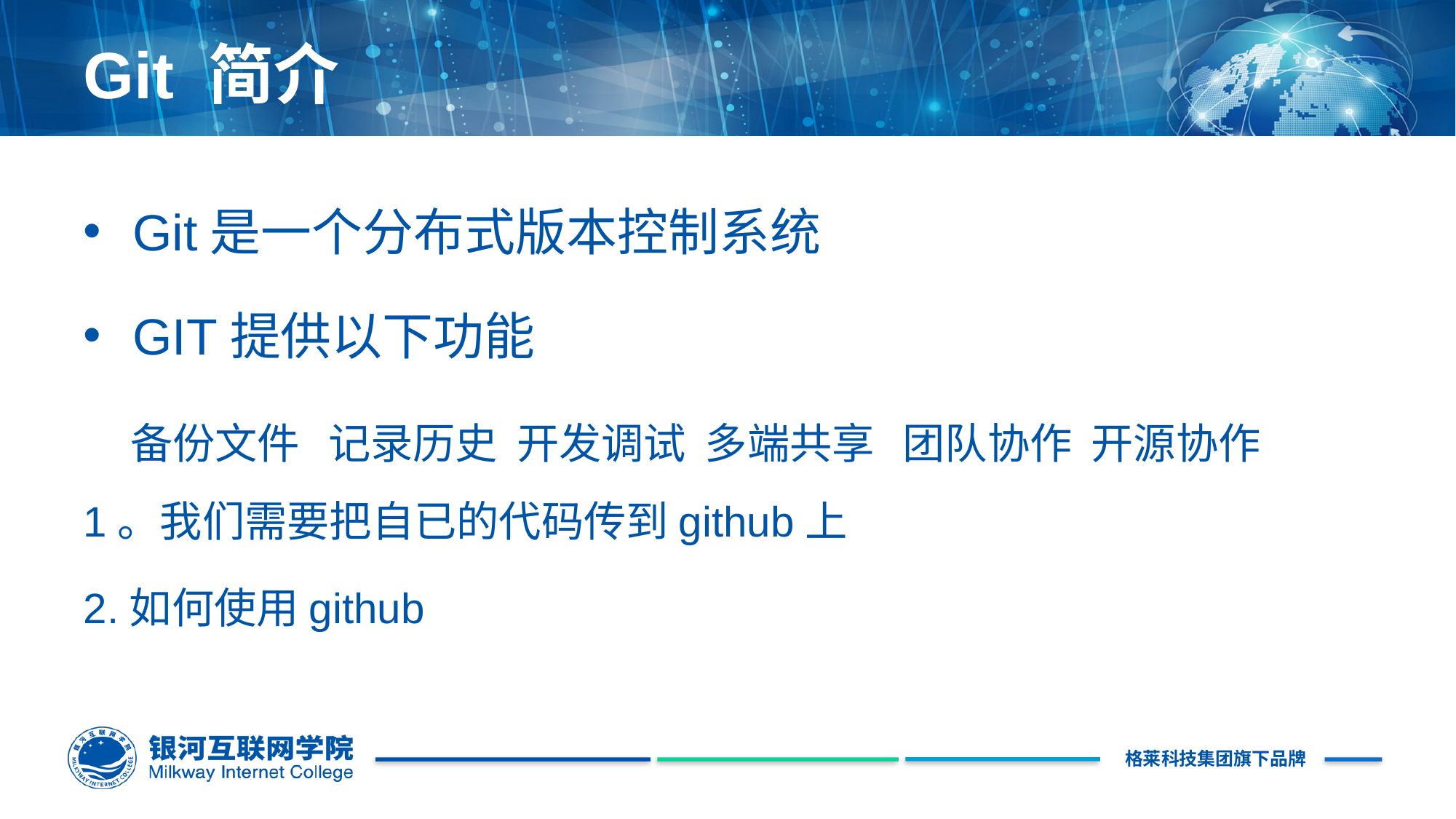

# Git 简介
Git是一个分布式版本控制系统
GIT提供以下功能
   备份文件   记录历史  开发调试  多端共享   团队协作  开源协作
1。我们需要把自已的代码传到github上
2.如何使用github